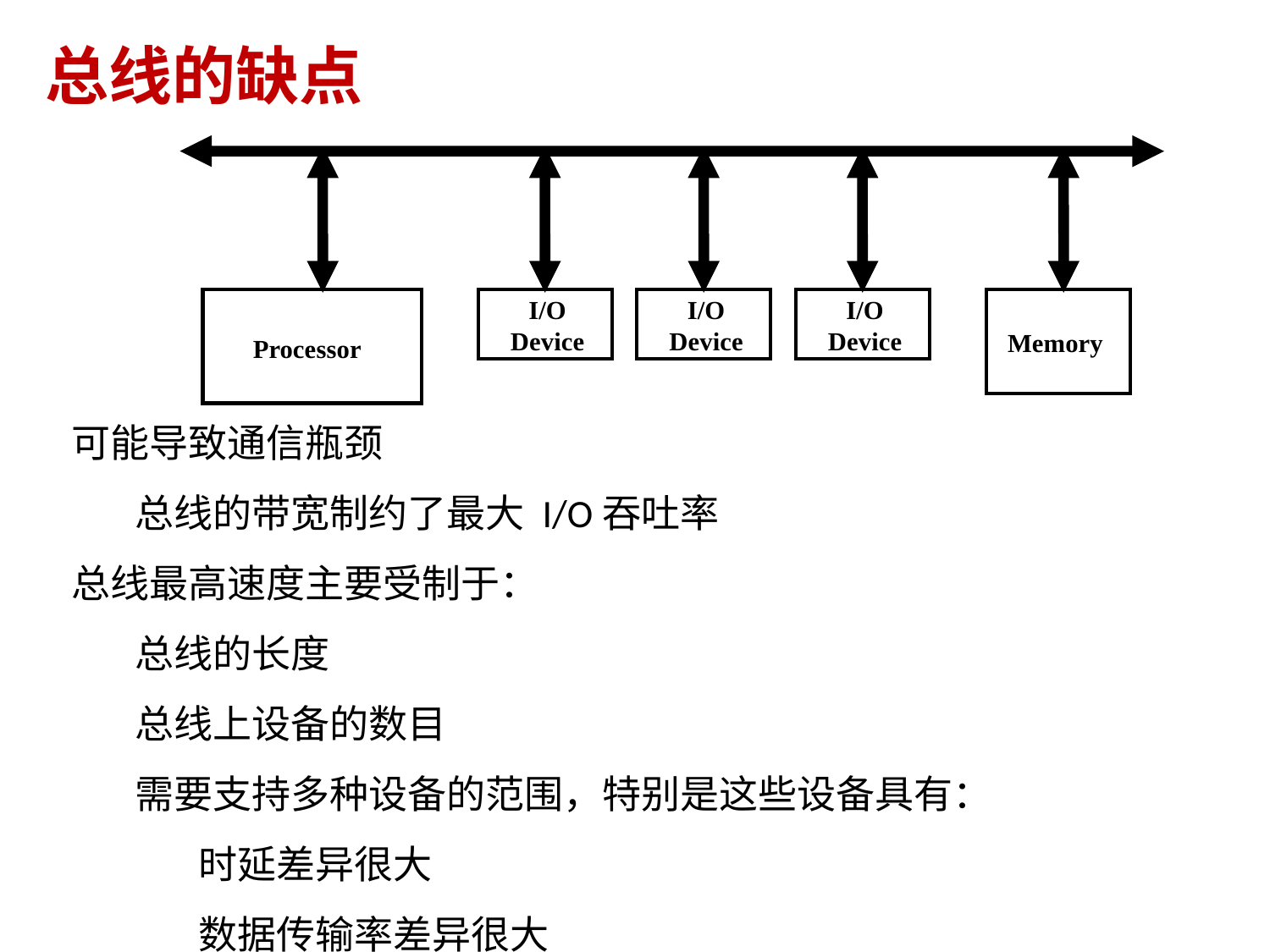

# 总线的缺点

I/O Device
I/O Device
I/O Device

Processor

Memory
可能导致通信瓶颈
总线的带宽制约了最大 I/O吞吐率
总线最高速度主要受制于：
总线的长度
总线上设备的数目
需要支持多种设备的范围，特别是这些设备具有：
时延差异很大
数据传输率差异很大